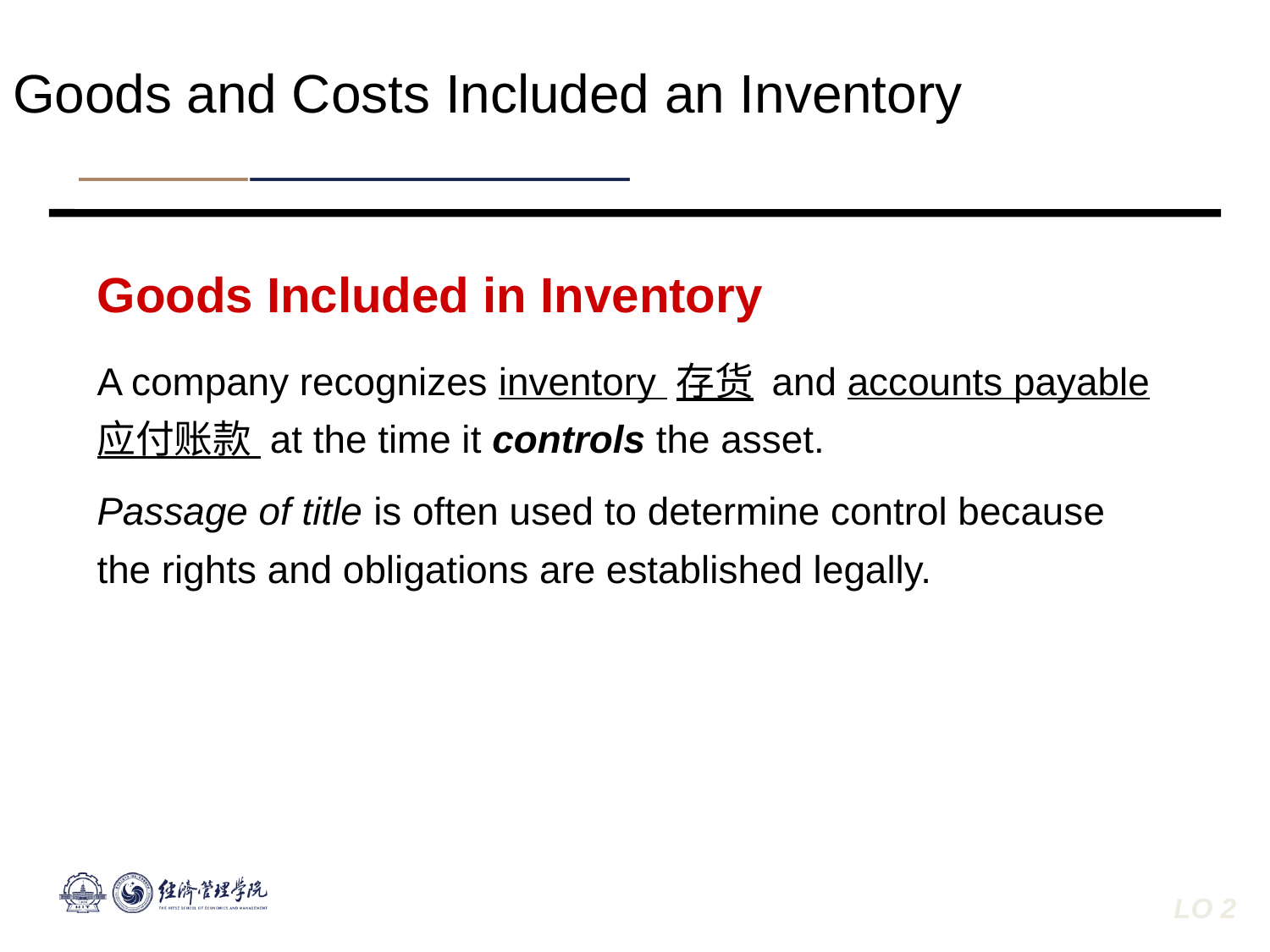

Goods and Costs Included an Inventory

Goods Included in Inventory
A company recognizes inventory 存货 and accounts payable 应付账款 at the time it controls the asset.
Passage of title is often used to determine control because the rights and obligations are established legally.
LO 2